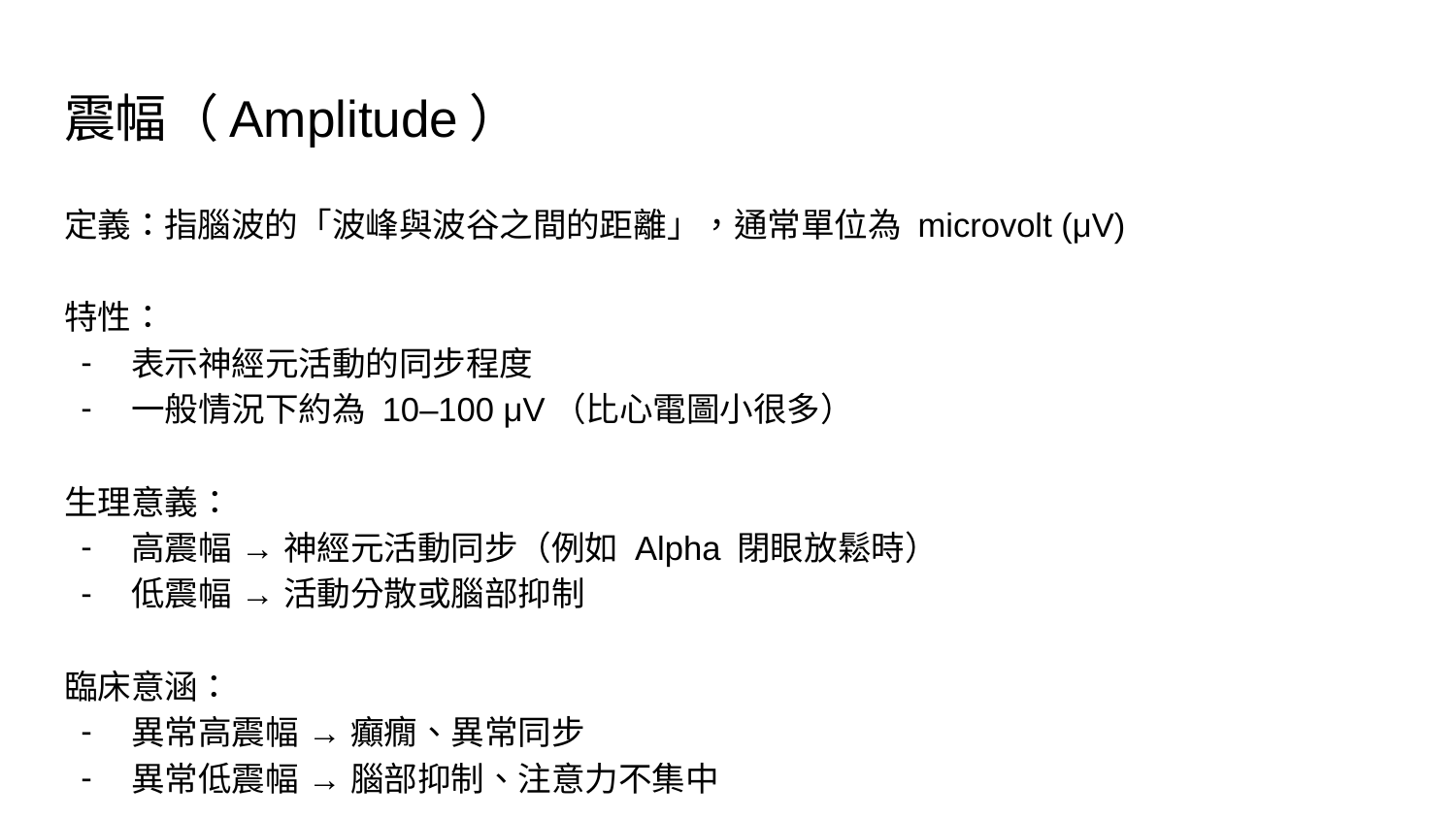

# 震幅（Amplitude）
定義：指腦波的「波峰與波谷之間的距離」，通常單位為 microvolt (μV)

特性：
表示神經元活動的同步程度
一般情況下約為 10–100 μV（比心電圖小很多）

生理意義：
高震幅 → 神經元活動同步（例如 Alpha 閉眼放鬆時）
低震幅 → 活動分散或腦部抑制

臨床意涵：
異常高震幅 → 癲癇、異常同步
異常低震幅 → 腦部抑制、注意力不集中